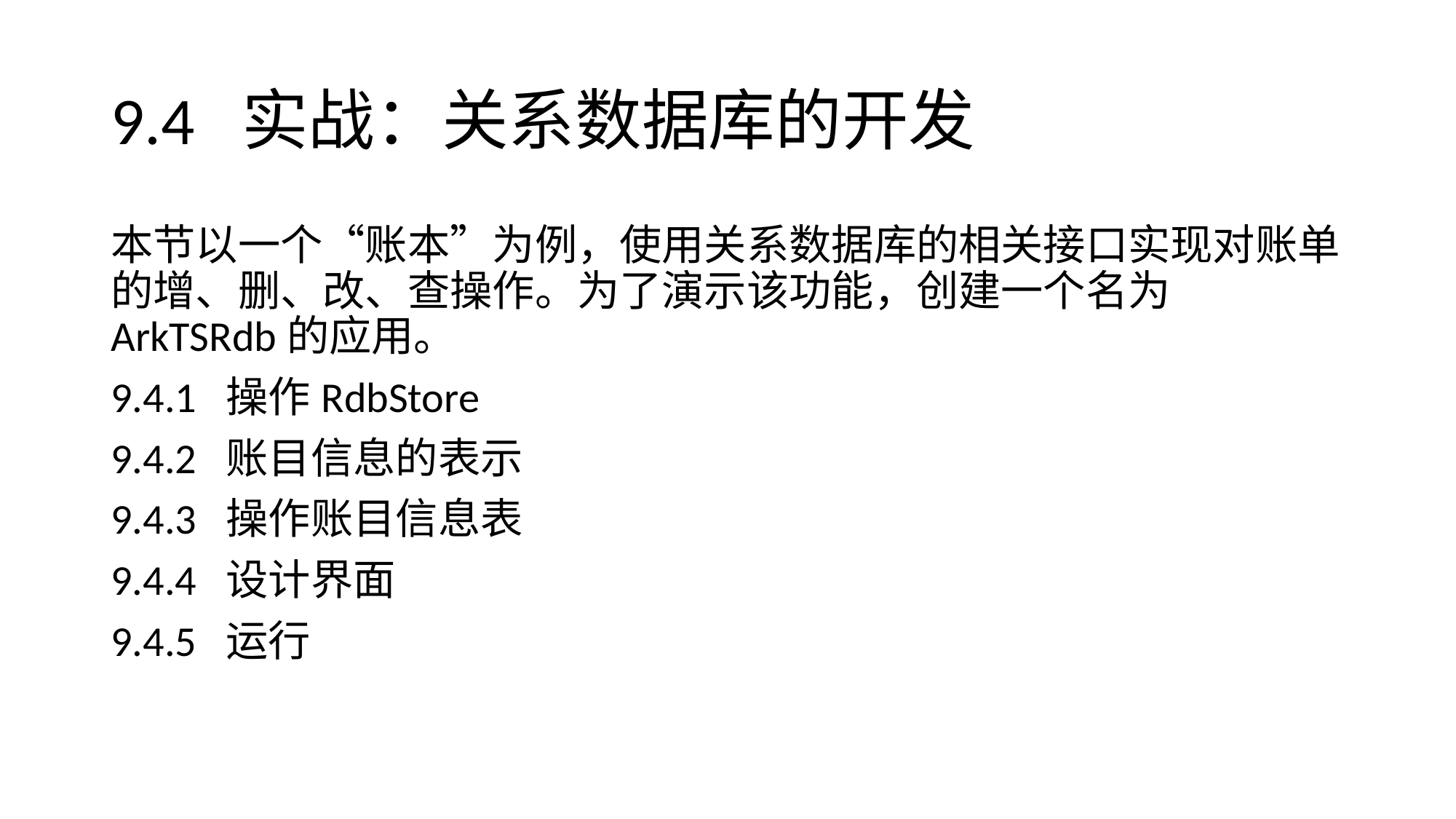

# 9.4  实战：关系数据库的开发
本节以一个“账本”为例，使用关系数据库的相关接口实现对账单的增、删、改、查操作。为了演示该功能，创建一个名为ArkTSRdb的应用。
9.4.1  操作RdbStore
9.4.2  账目信息的表示
9.4.3  操作账目信息表
9.4.4  设计界面
9.4.5  运行